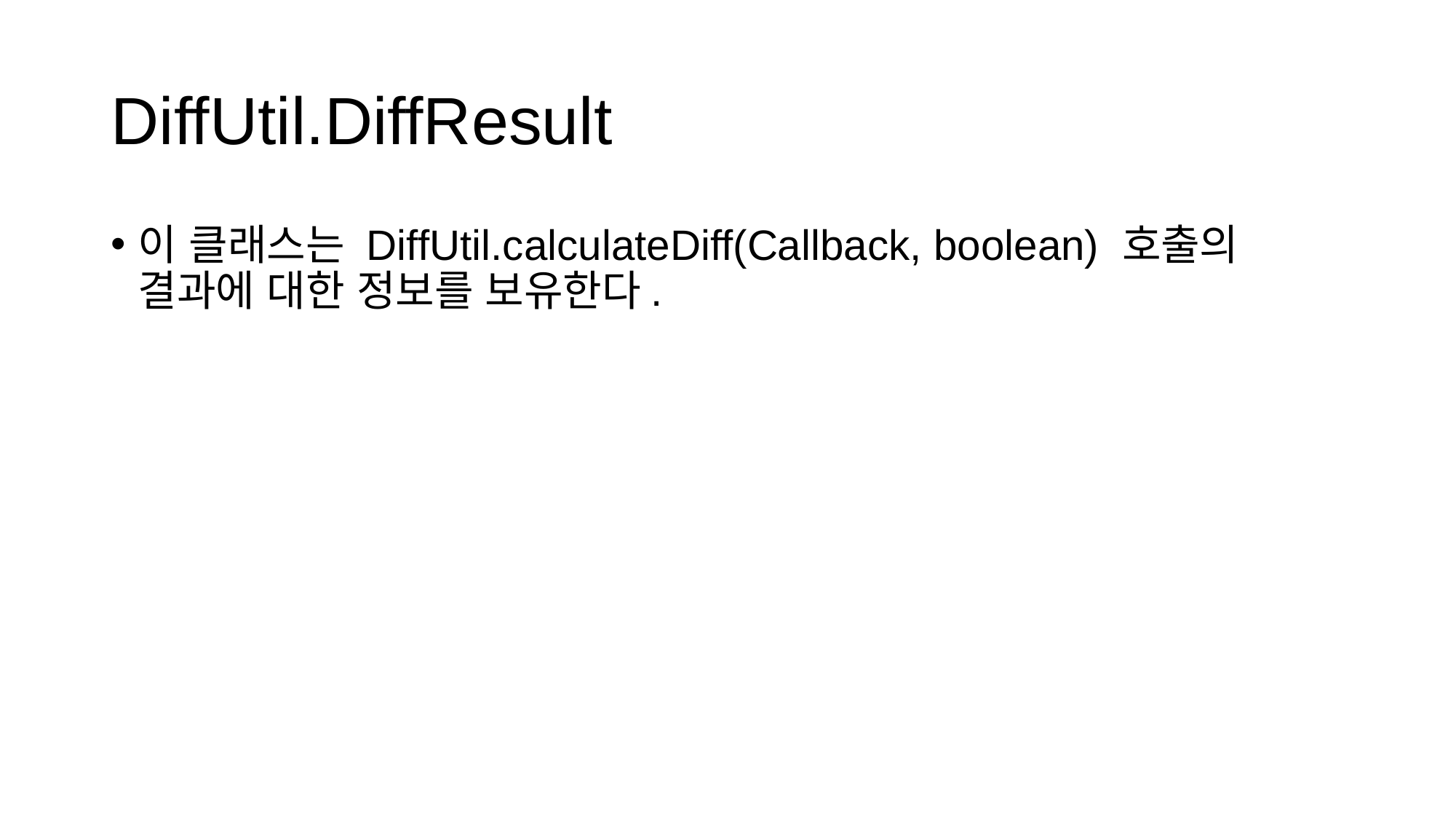

# DiffUtil.DiffResult
이 클래스는 DiffUtil.calculateDiff(Callback, boolean) 호출의 결과에 대한 정보를 보유한다.